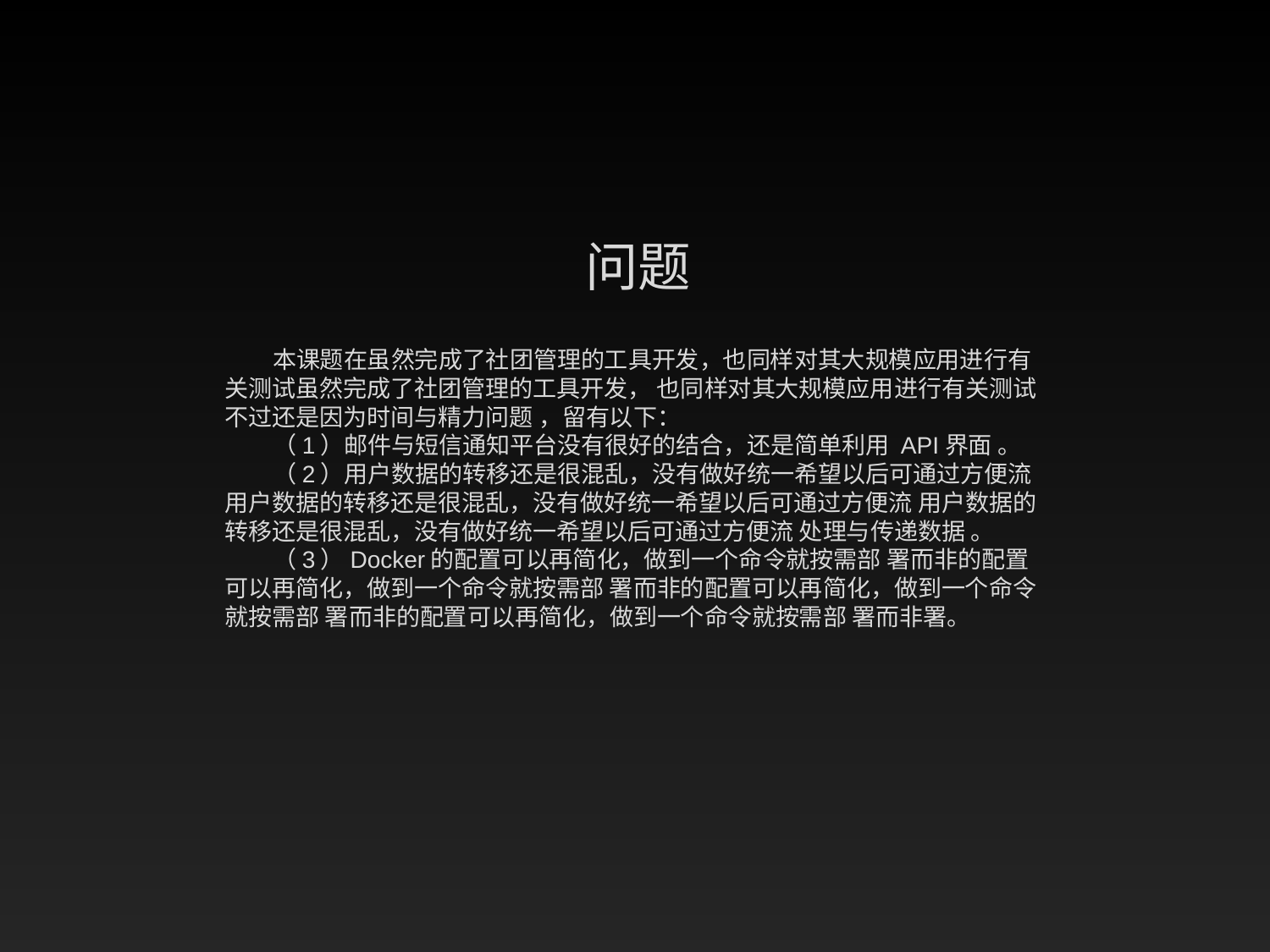

问题
本课题在虽然完成了社团管理的工具开发，也同样对其大规模应用进行有关测试虽然完成了社团管理的工具开发， 也同样对其大规模应用进行有关测试不过还是因为时间与精力问题 ，留有以下：
（1）邮件与短信通知平台没有很好的结合，还是简单利用 API界面 。
（2）用户数据的转移还是很混乱，没有做好统一希望以后可通过方便流 用户数据的转移还是很混乱，没有做好统一希望以后可通过方便流 用户数据的转移还是很混乱，没有做好统一希望以后可通过方便流 处理与传递数据 。
（3）Docker的配置可以再简化，做到一个命令就按需部 署而非的配置可以再简化，做到一个命令就按需部 署而非的配置可以再简化，做到一个命令就按需部 署而非的配置可以再简化，做到一个命令就按需部 署而非署。